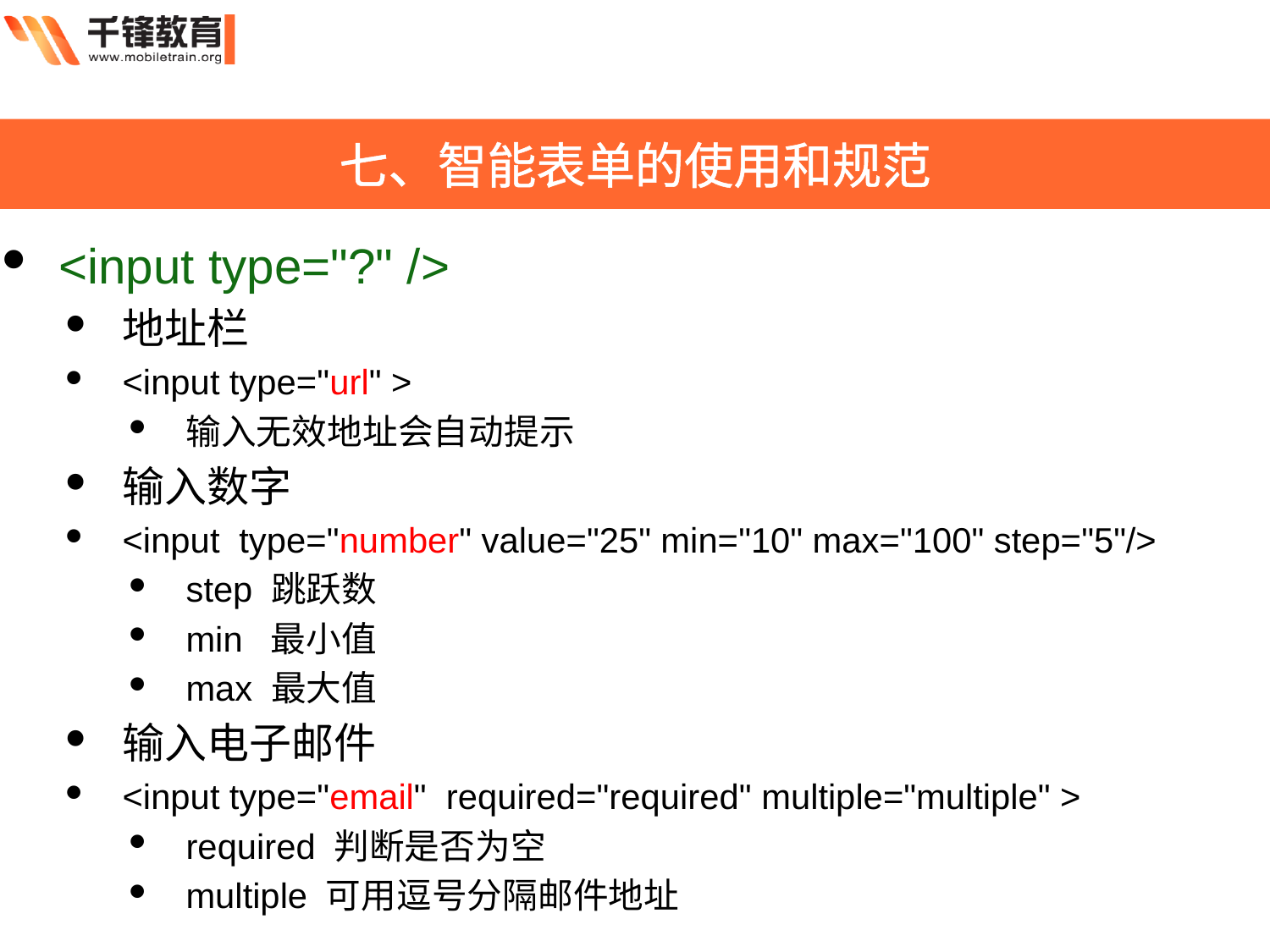

七、智能表单的使用和规范
<input type="?" />
地址栏
<input type="url" >
输入无效地址会自动提示
输入数字
<input  type="number" value="25" min="10" max="100" step="5"/>
step 跳跃数
min  最小值
max 最大值
输入电子邮件
<input type="email"  required="required" multiple="multiple" >
required 判断是否为空
multiple 可用逗号分隔邮件地址